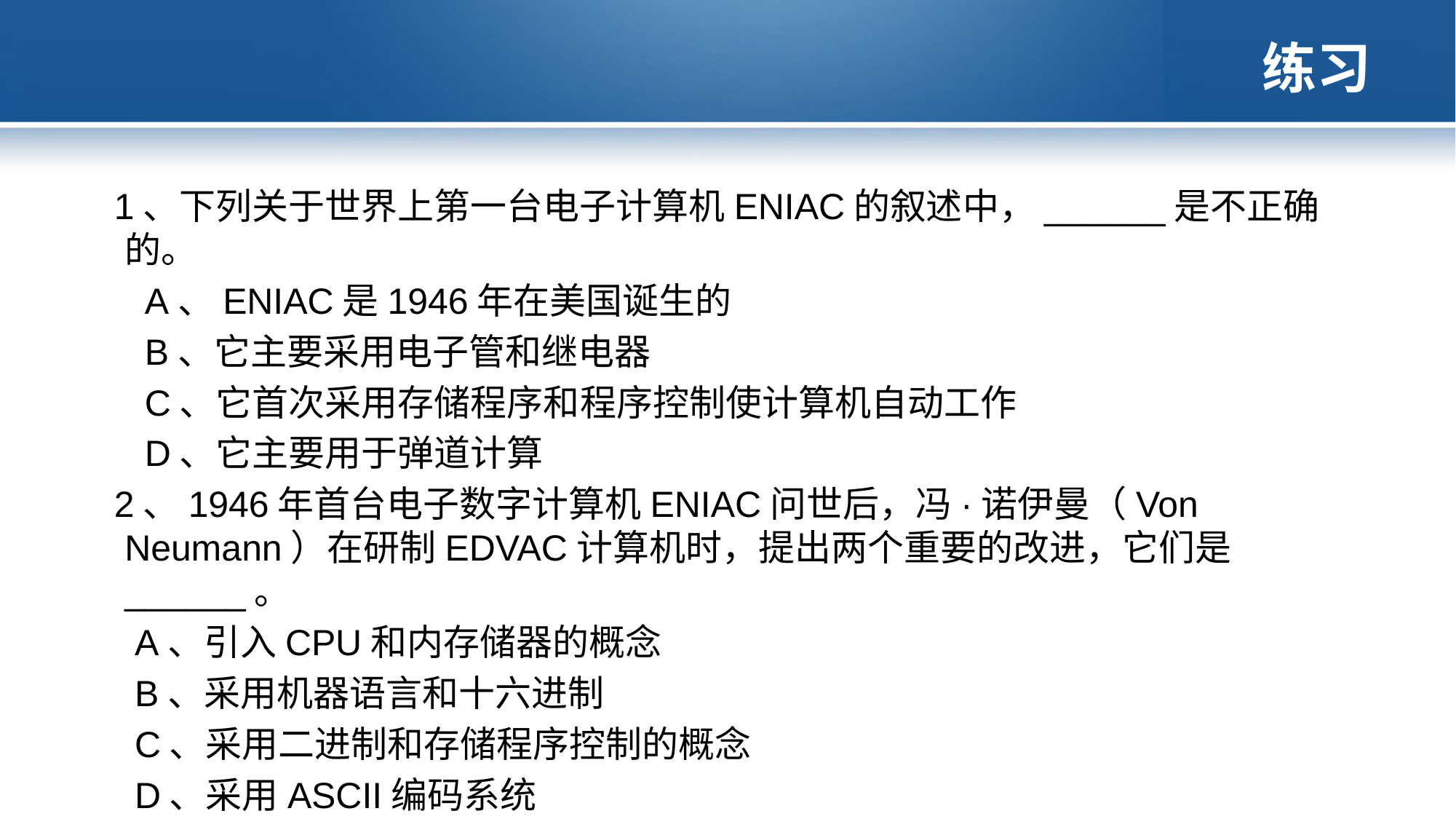

# 练习
   1、下列关于世界上第一台电子计算机ENIAC的叙述中，______是不正确的。
      A、ENIAC是1946年在美国诞生的
      B、它主要采用电子管和继电器
      C、它首次采用存储程序和程序控制使计算机自动工作
      D、它主要用于弹道计算
   2、1946年首台电子数字计算机ENIAC问世后，冯·诺伊曼（Von Neumann）在研制EDVAC计算机时，提出两个重要的改进，它们是______。
     A、引入CPU和内存储器的概念
     B、采用机器语言和十六进制
     C、采用二进制和存储程序控制的概念
     D、采用ASCII编码系统